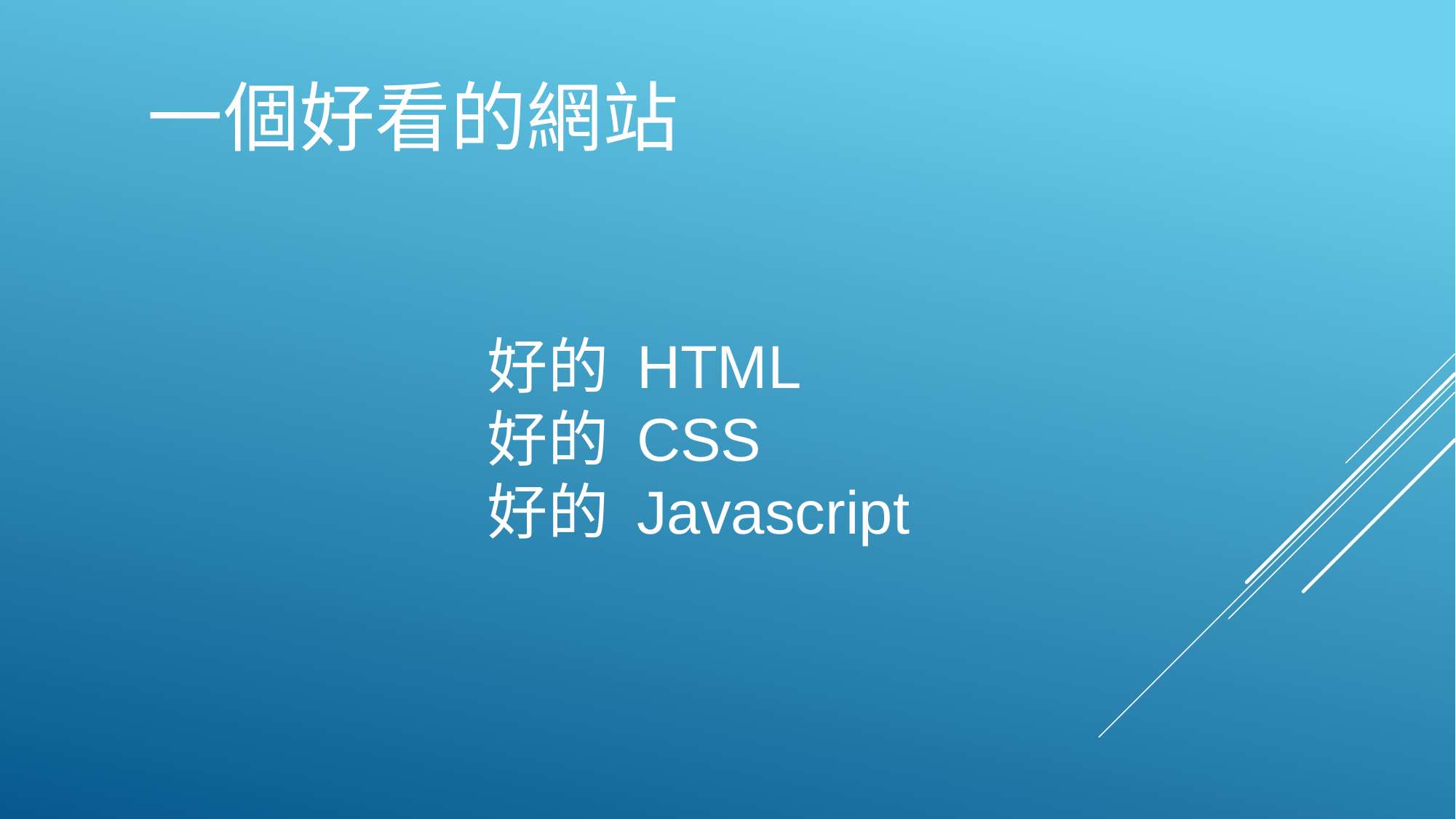

一個好看的網站
好的 HTML
好的 CSS
好的 Javascript